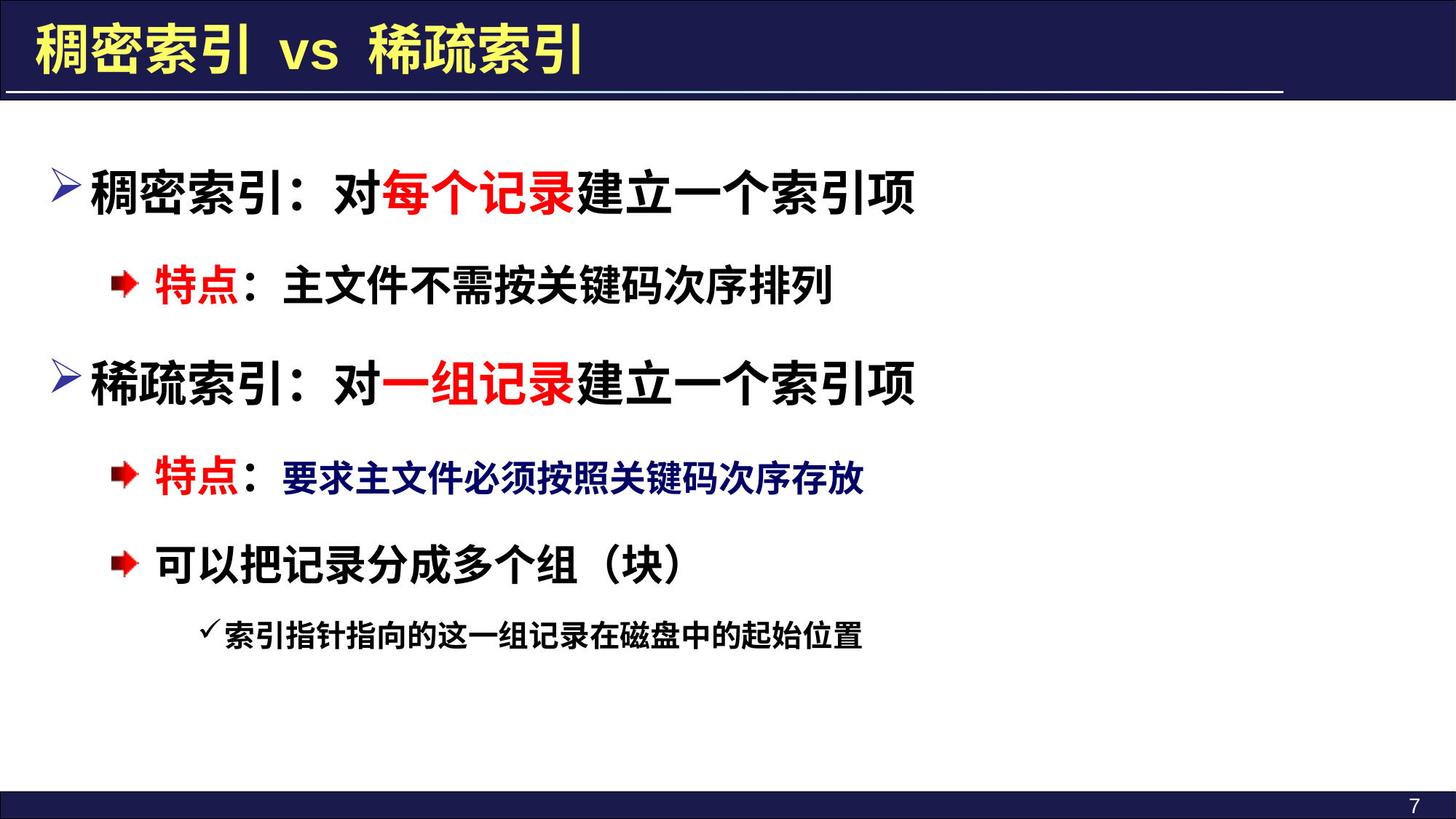

稠密索引 vs 稀疏索引
稠密索引：对每个记录建立一个索引项
特点：主文件不需按关键码次序排列
稀疏索引：对一组记录建立一个索引项
特点：要求主文件必须按照关键码次序存放
可以把记录分成多个组（块）
索引指针指向的这一组记录在磁盘中的起始位置
7